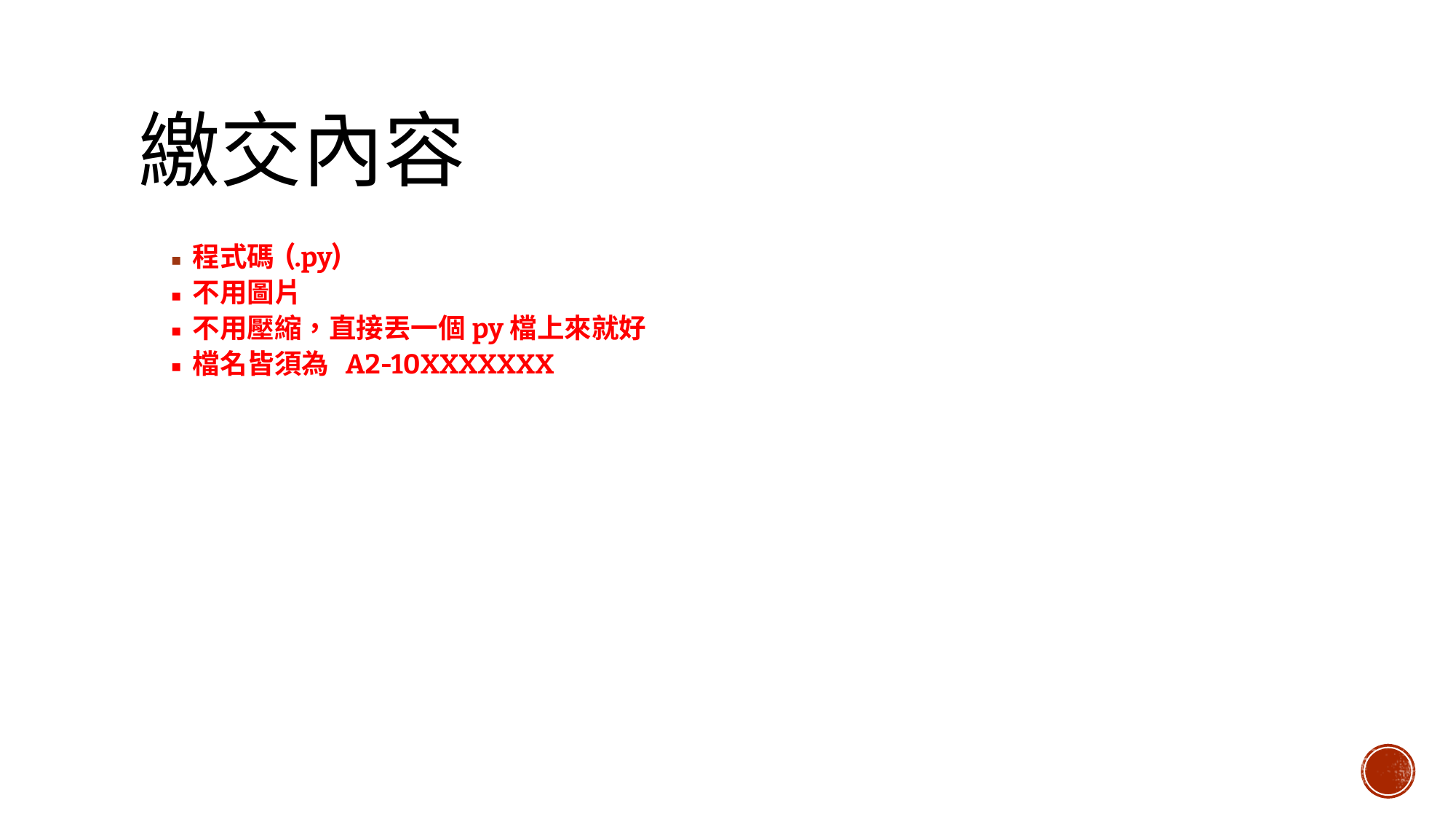

# 繳交內容
程式碼 (.py)
不用圖片
不用壓縮，直接丟一個py檔上來就好
檔名皆須為  A2-10XXXXXXX